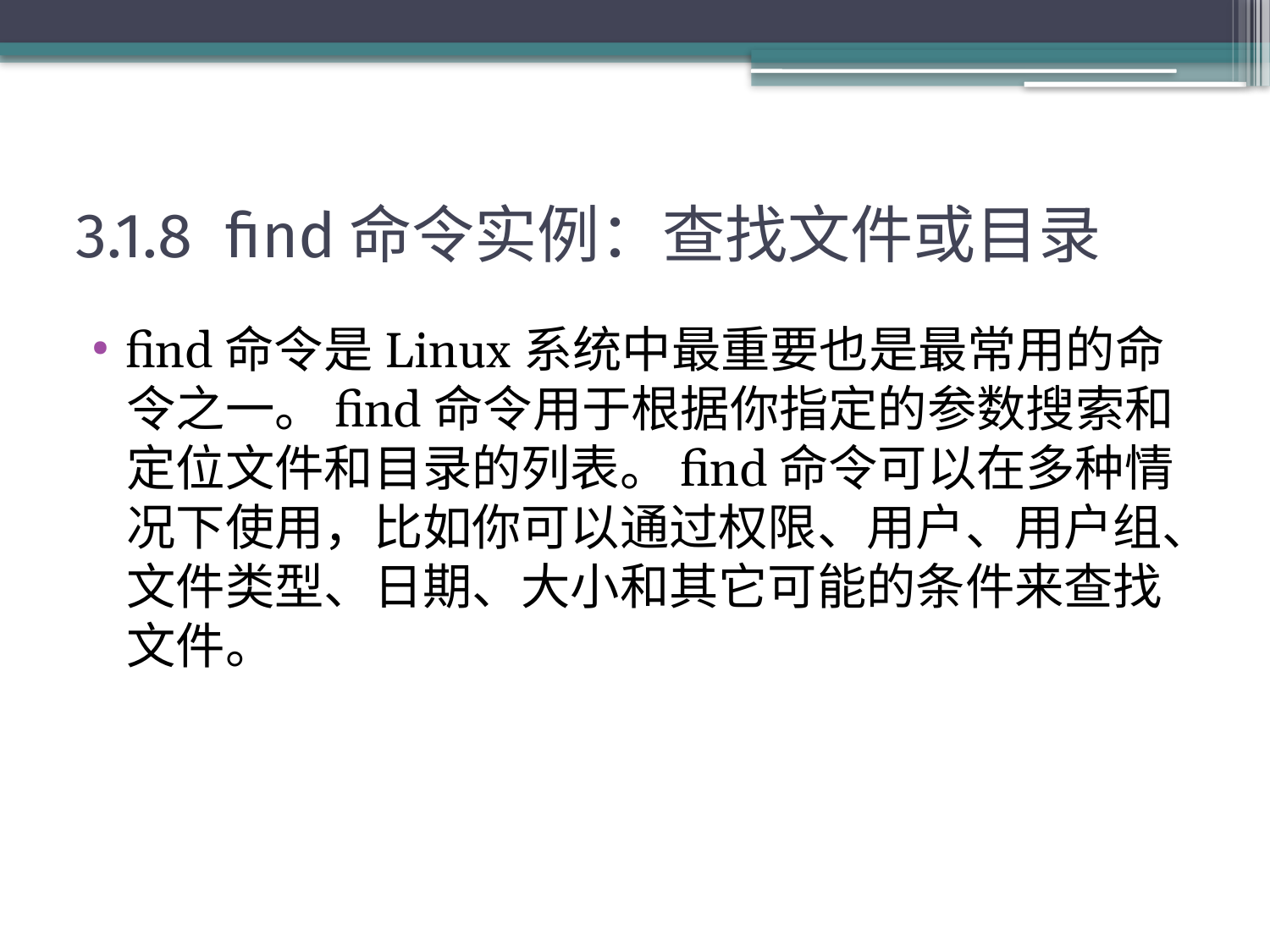

# 3.1.8  find命令实例：查找文件或目录
find命令是Linux系统中最重要也是最常用的命令之一。find命令用于根据你指定的参数搜索和定位文件和目录的列表。find命令可以在多种情况下使用，比如你可以通过权限、用户、用户组、文件类型、日期、大小和其它可能的条件来查找文件。